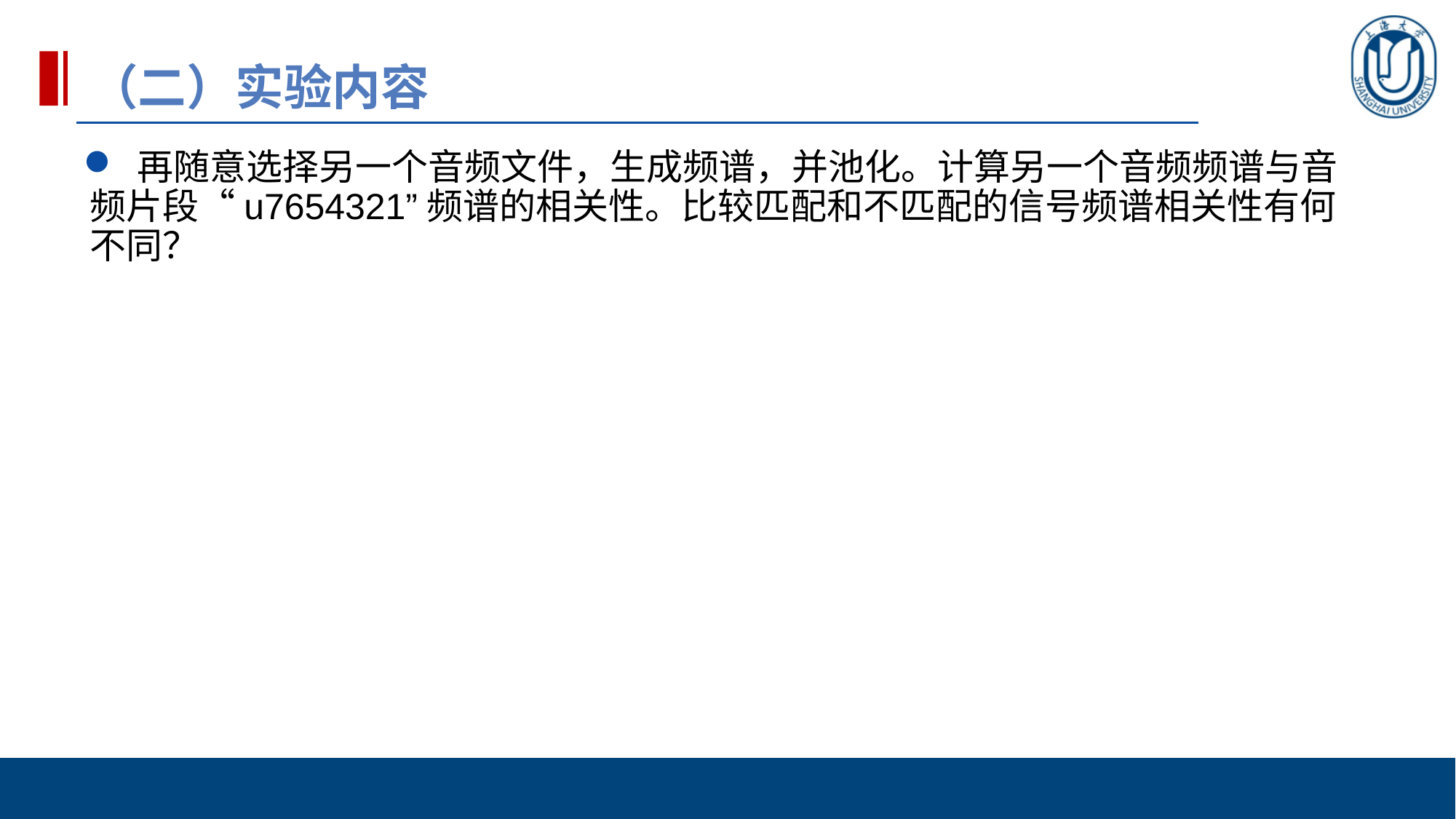

# （二）实验内容
 再随意选择另一个音频文件，生成频谱，并池化。计算另一个音频频谱与音频片段“u7654321”频谱的相关性。比较匹配和不匹配的信号频谱相关性有何不同？